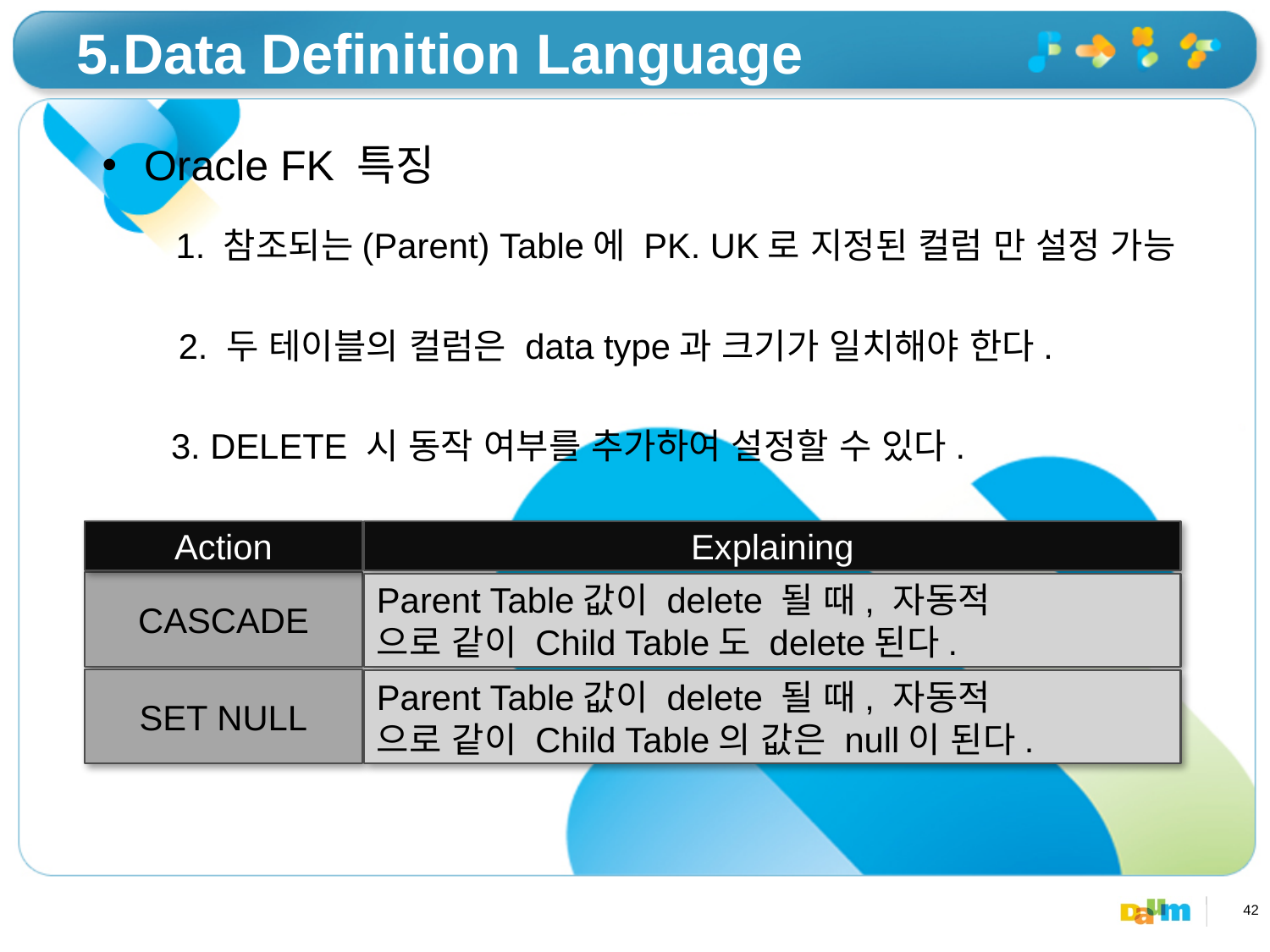

# 5.Data Definition Language
 Oracle FK 특징

1. 참조되는(Parent) Table에 PK. UK로 지정된 컬럼 만 설정 가능
2. 두 테이블의 컬럼은 data type과 크기가 일치해야 한다.
3. DELETE 시 동작 여부를 추가하여 설정할 수 있다.

Action
Explaining
CASCADE
Parent Table값이 delete 될 때, 자동적
으로 같이 Child Table도 delete된다.
SET NULL
Parent Table값이 delete 될 때, 자동적
으로 같이 Child Table의 값은 null이 된다.